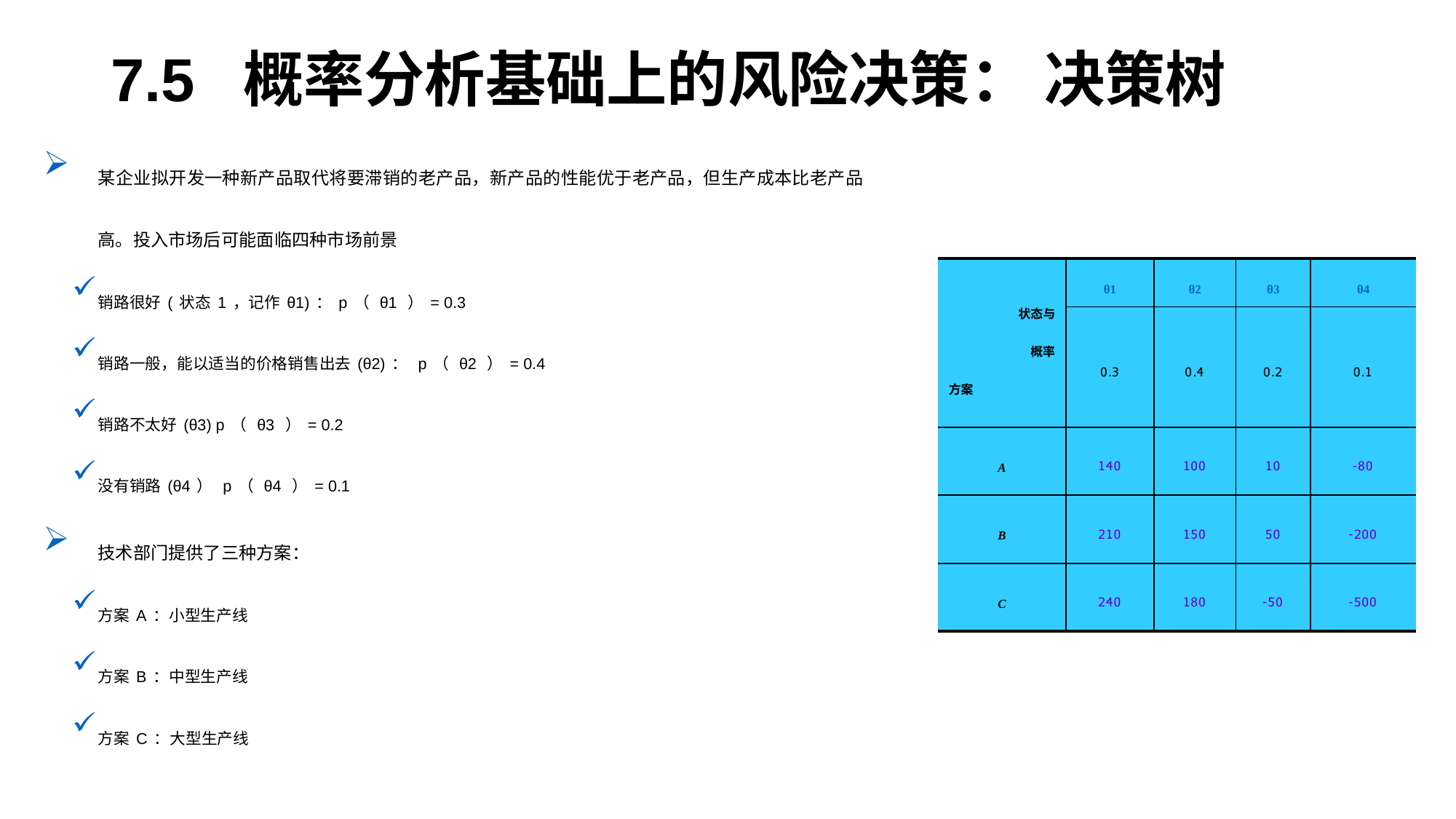

7.5  概率分析基础上的风险决策： 决策树
某企业拟开发一种新产品取代将要滞销的老产品，新产品的性能优于老产品，但生产成本比老产品高。投入市场后可能面临四种市场前景
销路很好(状态1，记作θ1)：p（ θ1 ）= 0.3
销路一般，能以适当的价格销售出去(θ2)： p（ θ2 ）= 0.4
销路不太好(θ3) p（ θ3 ）= 0.2
没有销路(θ4） p（ θ4 ）= 0.1
技术部门提供了三种方案：
方案A：小型生产线
方案B：中型生产线
方案C：大型生产线

| 状态与 概率 方案 | θ1 | θ2 | θ3 | θ4 |
| --- | --- | --- | --- | --- |
|  | 0.3 | 0.4 | 0.2 | 0.1 |
| A | 140 | 100 | 10 | -80 |
| B | 210 | 150 | 50 | -200 |
| C | 240 | 180 | -50 | -500 |
24